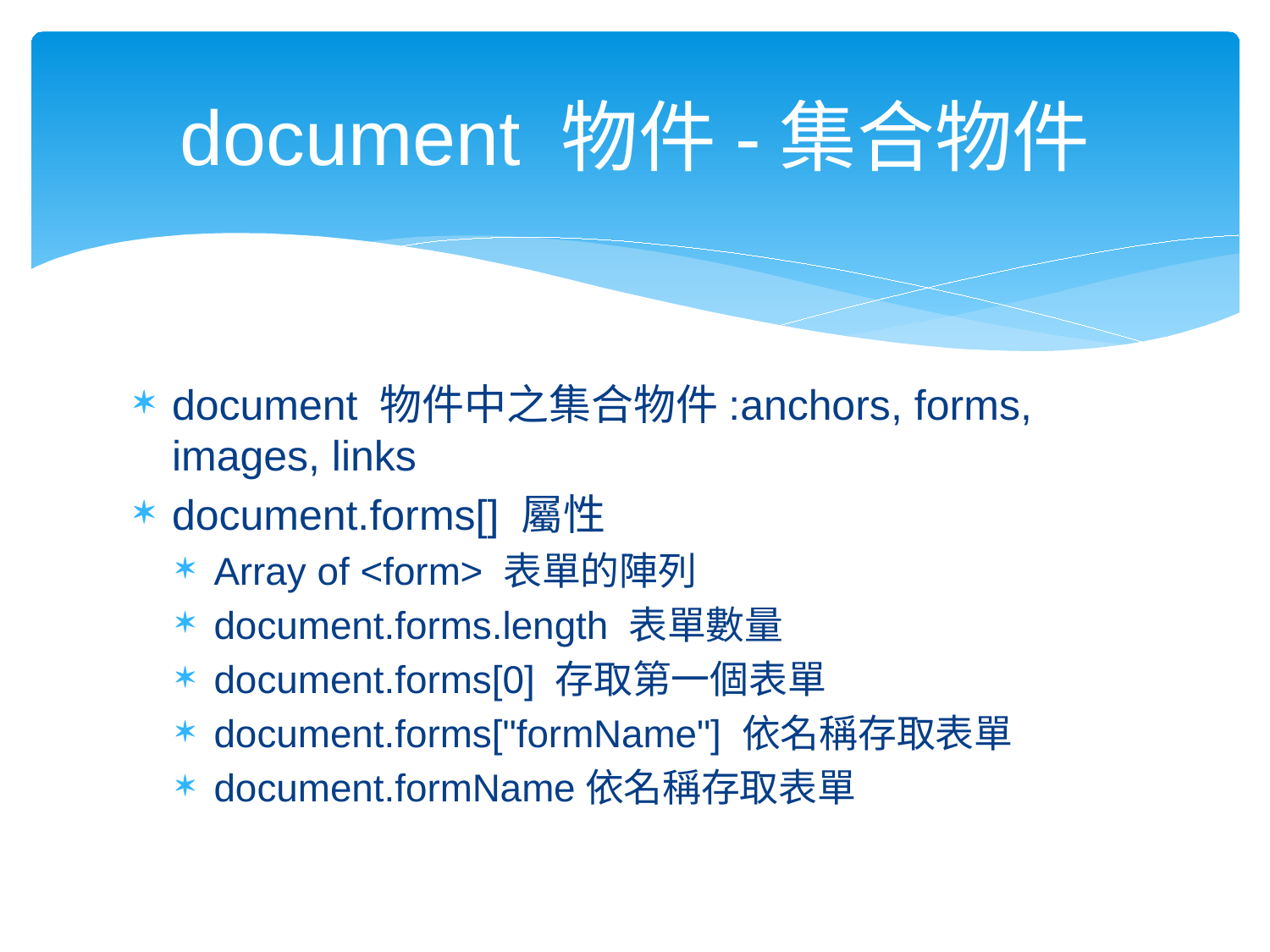

# document 物件-集合物件
document 物件中之集合物件:anchors, forms, images, links
document.forms[] 屬性
Array of <form> 表單的陣列
document.forms.length 表單數量
document.forms[0] 存取第一個表單
document.forms["formName"] 依名稱存取表單
document.formName依名稱存取表單
24